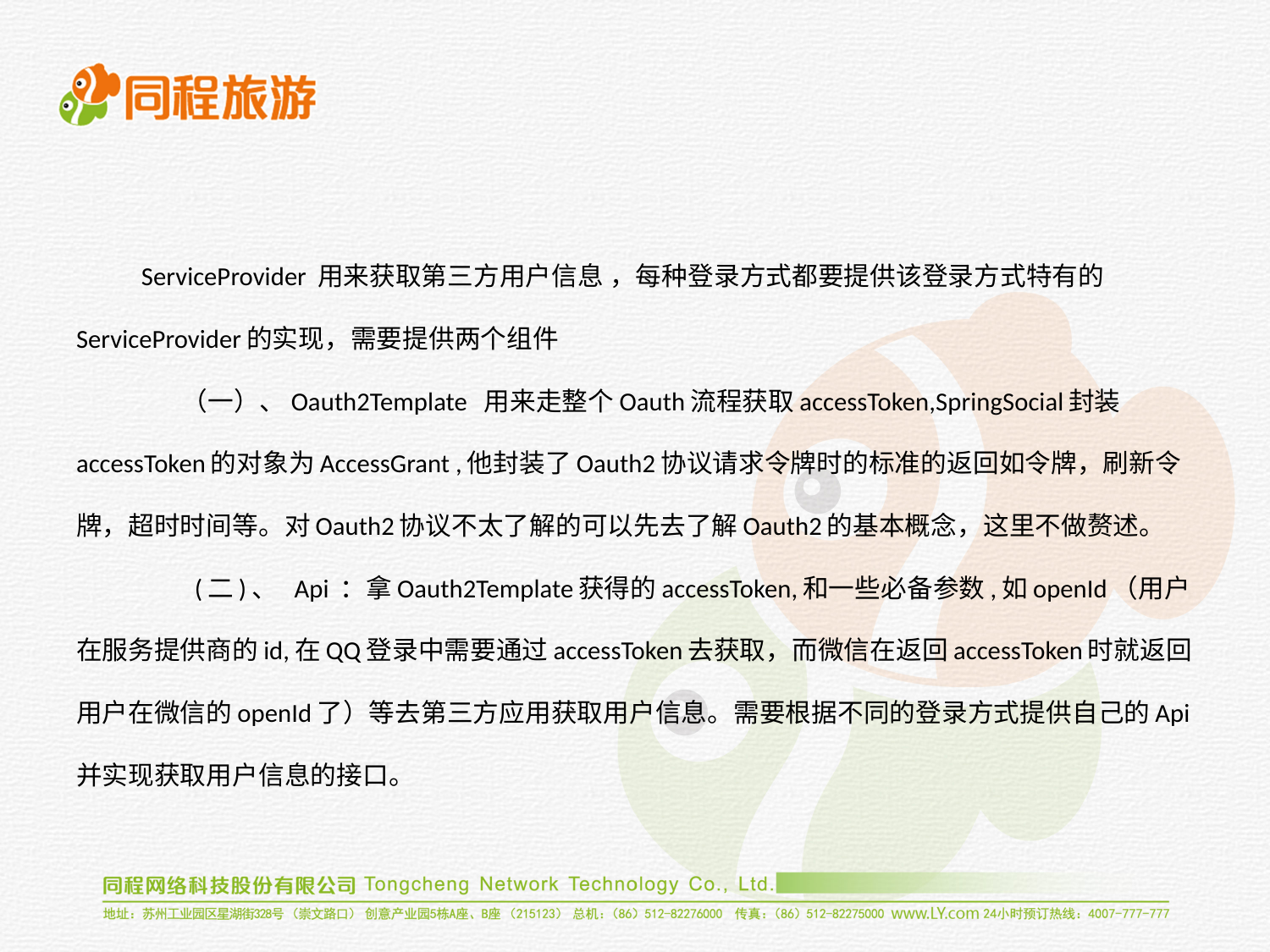

ServiceProvider 用来获取第三方用户信息 ，每种登录方式都要提供该登录方式特有的ServiceProvider的实现，需要提供两个组件
      （一）、Oauth2Template  用来走整个Oauth流程获取accessToken,SpringSocial封装accessToken的对象为AccessGrant ,他封装了Oauth2协议请求令牌时的标准的返回如令牌，刷新令牌，超时时间等。对Oauth2协议不太了解的可以先去了解Oauth2的基本概念，这里不做赘述。
         (二)、  Api ：拿Oauth2Template获得的accessToken,和一些必备参数,如openId（用户在服务提供商的id,在QQ登录中需要通过accessToken去获取，而微信在返回accessToken时就返回用户在微信的openId了）等去第三方应用获取用户信息。需要根据不同的登录方式提供自己的Api并实现获取用户信息的接口。